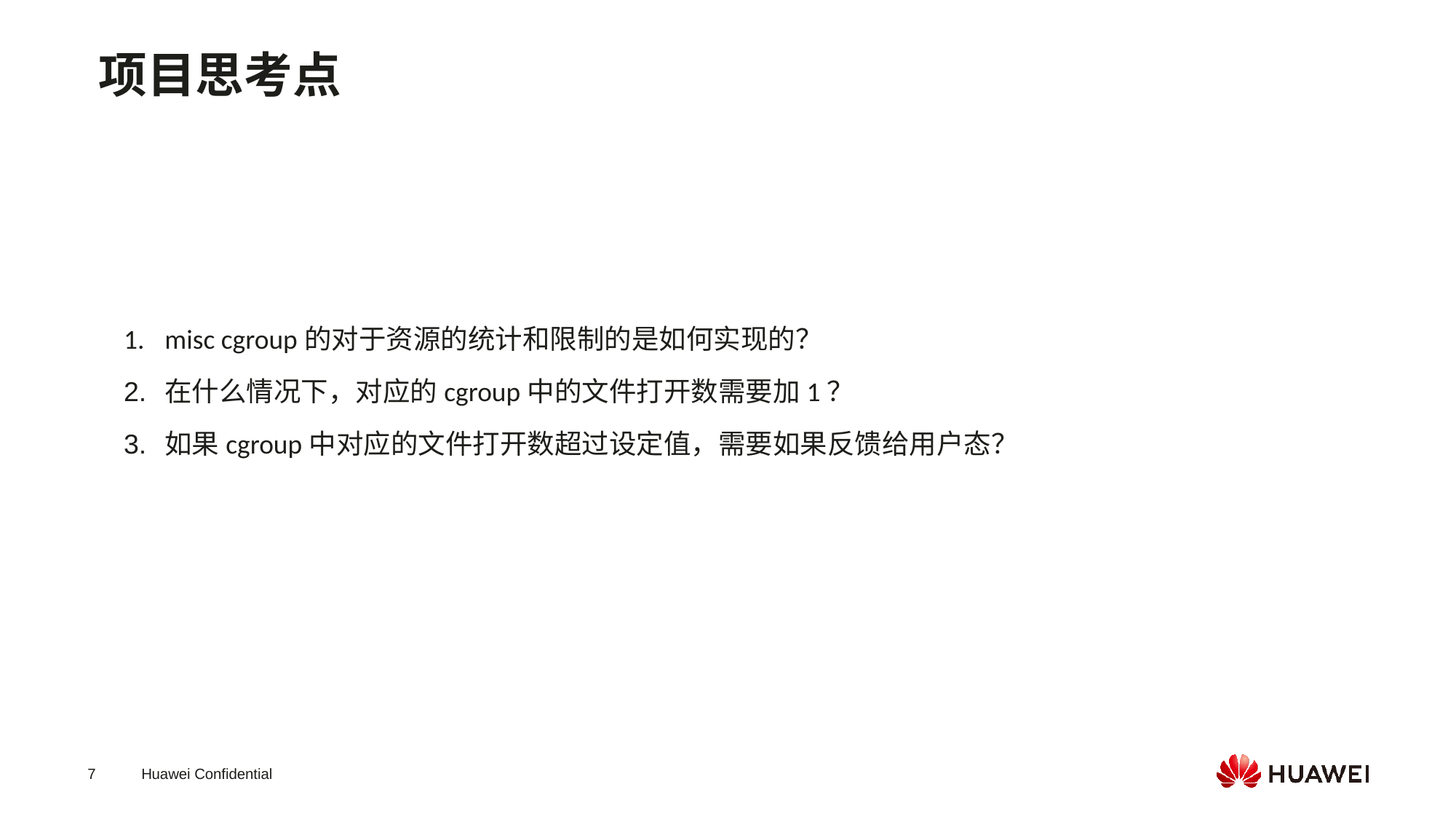

项目思考点
misc cgroup的对于资源的统计和限制的是如何实现的？
在什么情况下，对应的cgroup中的文件打开数需要加1？
如果cgroup中对应的文件打开数超过设定值，需要如果反馈给用户态？